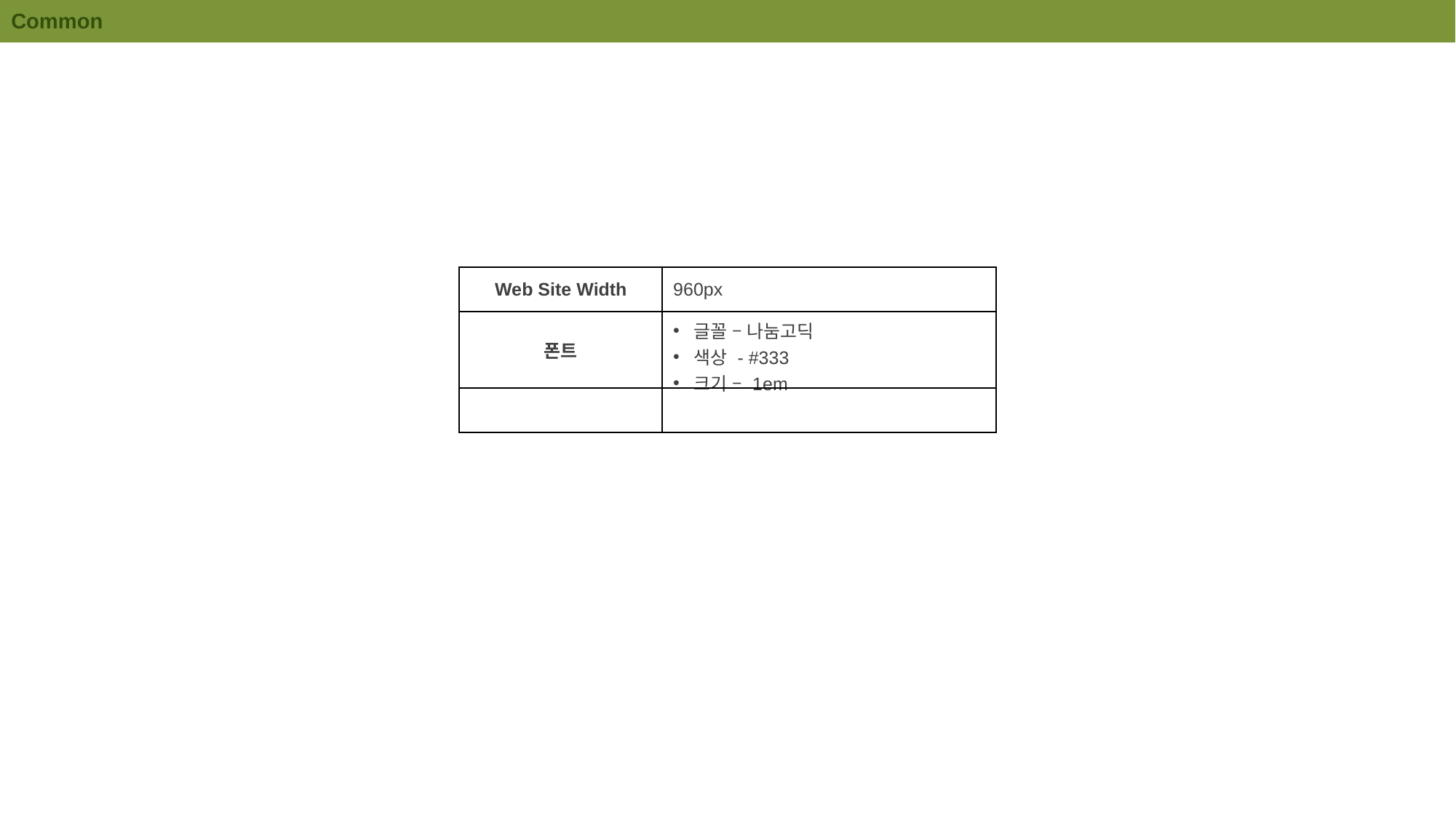

Common
| Web Site Width | 960px |
| --- | --- |
| 폰트 | 글꼴 – 나눔고딕 색상 - #333 크기 – 1em |
|  |  |